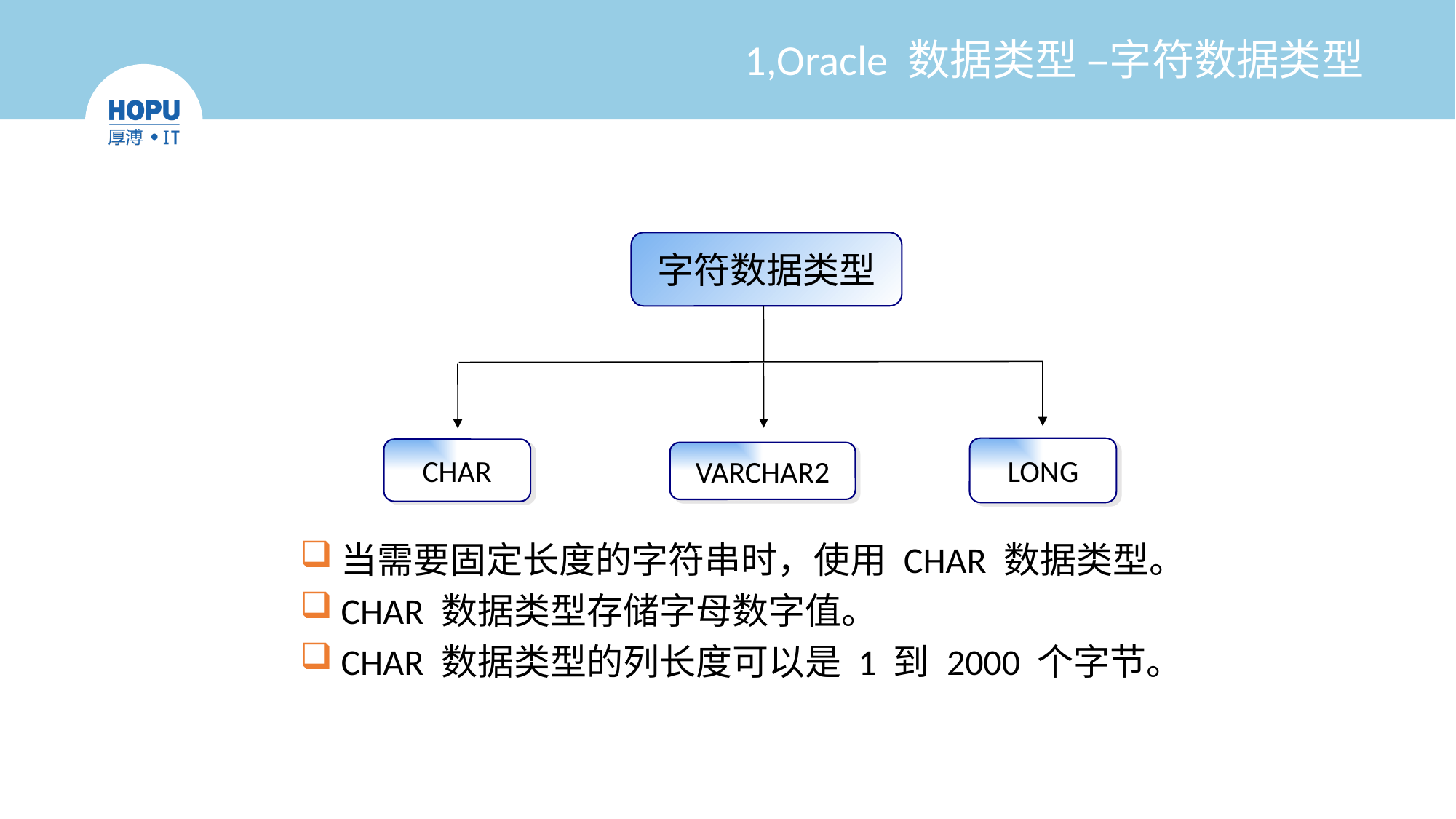

# 1,Oracle 数据类型 –字符数据类型
字符数据类型

LONG
CHAR
VARCHAR2
当需要固定长度的字符串时，使用 CHAR 数据类型。
CHAR 数据类型存储字母数字值。
CHAR 数据类型的列长度可以是 1 到 2000 个字节。